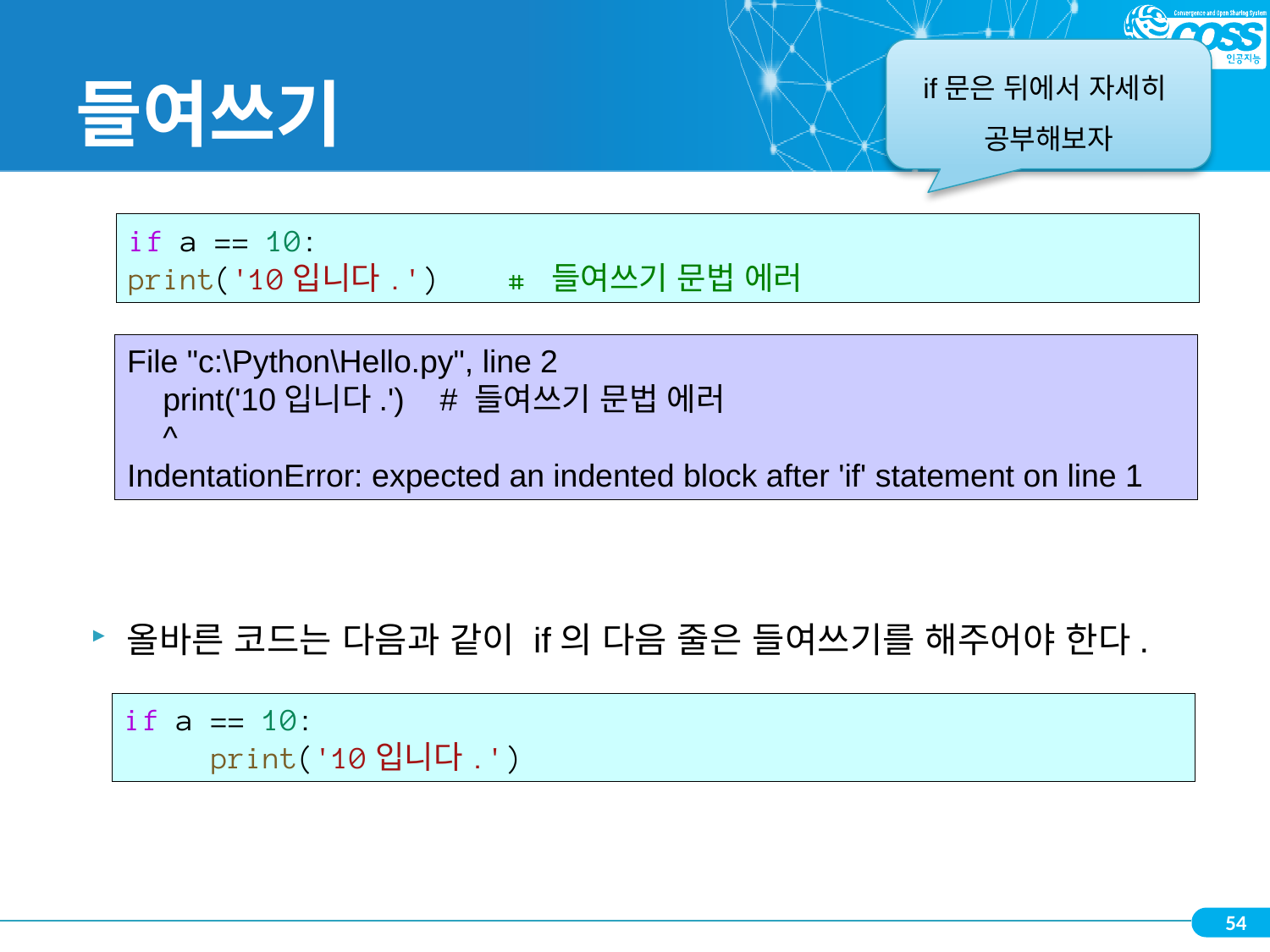

# 들여쓰기
if문은 뒤에서 자세히
공부해보자

올바른 코드는 다음과 같이 if의 다음 줄은 들여쓰기를 해주어야 한다.
if a == 10:
print('10입니다.')    # 들여쓰기 문법 에러
File "c:\Python\Hello.py", line 2
    print('10입니다.')    # 들여쓰기 문법 에러
    ^
IndentationError: expected an indented block after 'if' statement on line 1
if a == 10:
     print('10입니다.')